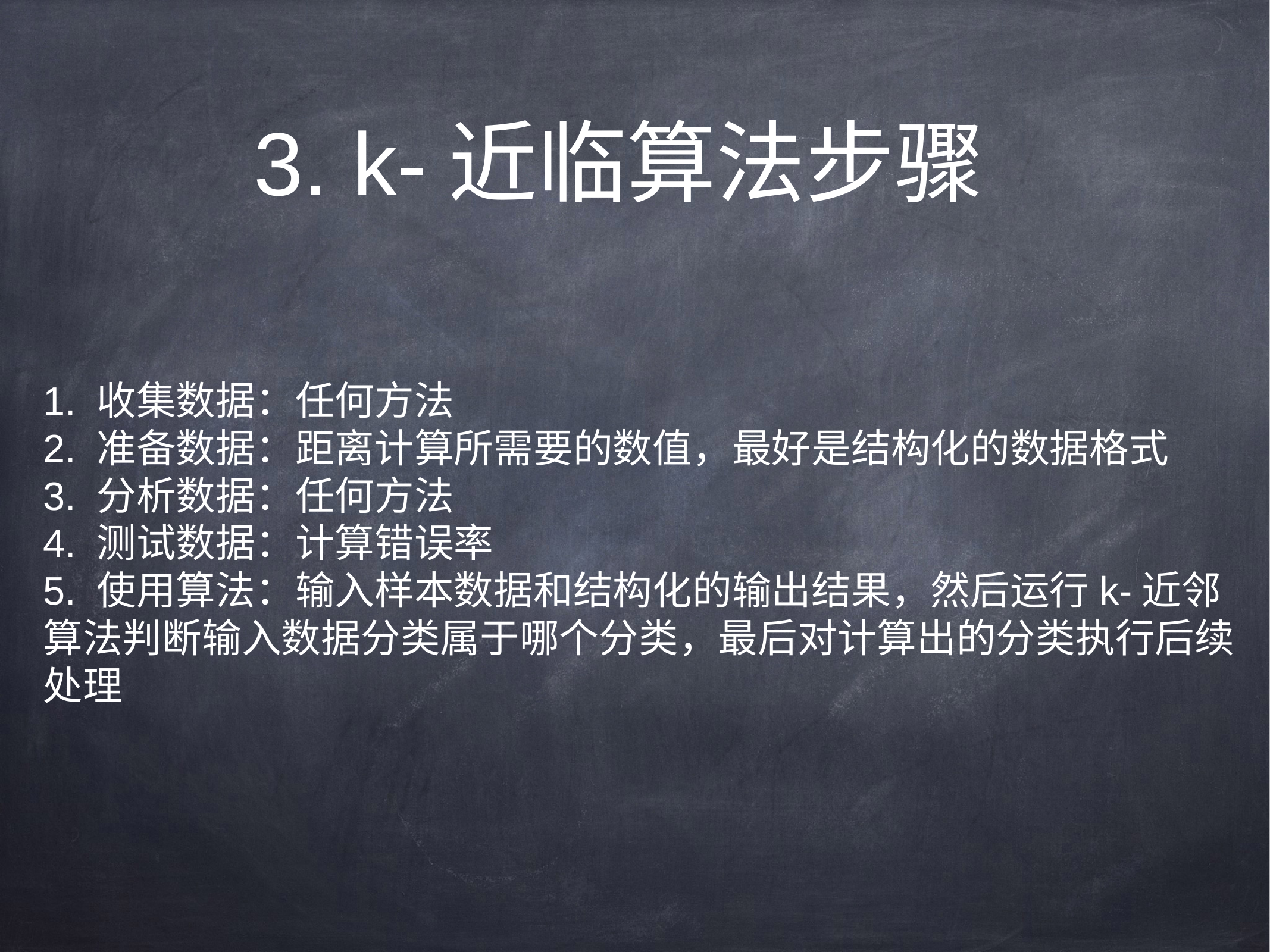

# 3. k-近临算法步骤
1. 收集数据：任何方法
2. 准备数据：距离计算所需要的数值，最好是结构化的数据格式
3. 分析数据：任何方法
4. 测试数据：计算错误率
5. 使用算法：输入样本数据和结构化的输出结果，然后运行k-近邻算法判断输入数据分类属于哪个分类，最后对计算出的分类执行后续处理